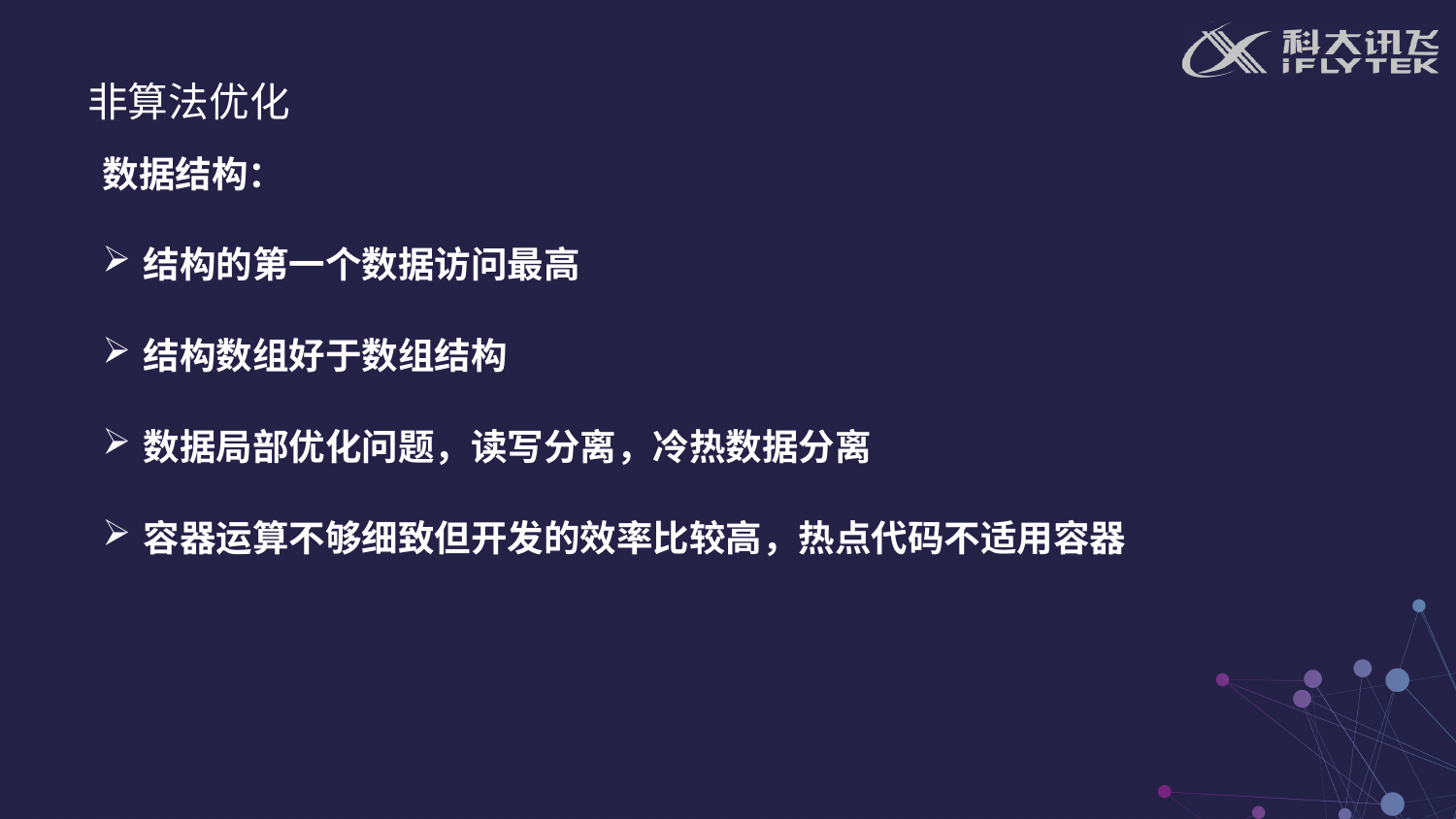

非算法优化
数据结构：
结构的第一个数据访问最高
结构数组好于数组结构
数据局部优化问题，读写分离，冷热数据分离
容器运算不够细致但开发的效率比较高，热点代码不适用容器